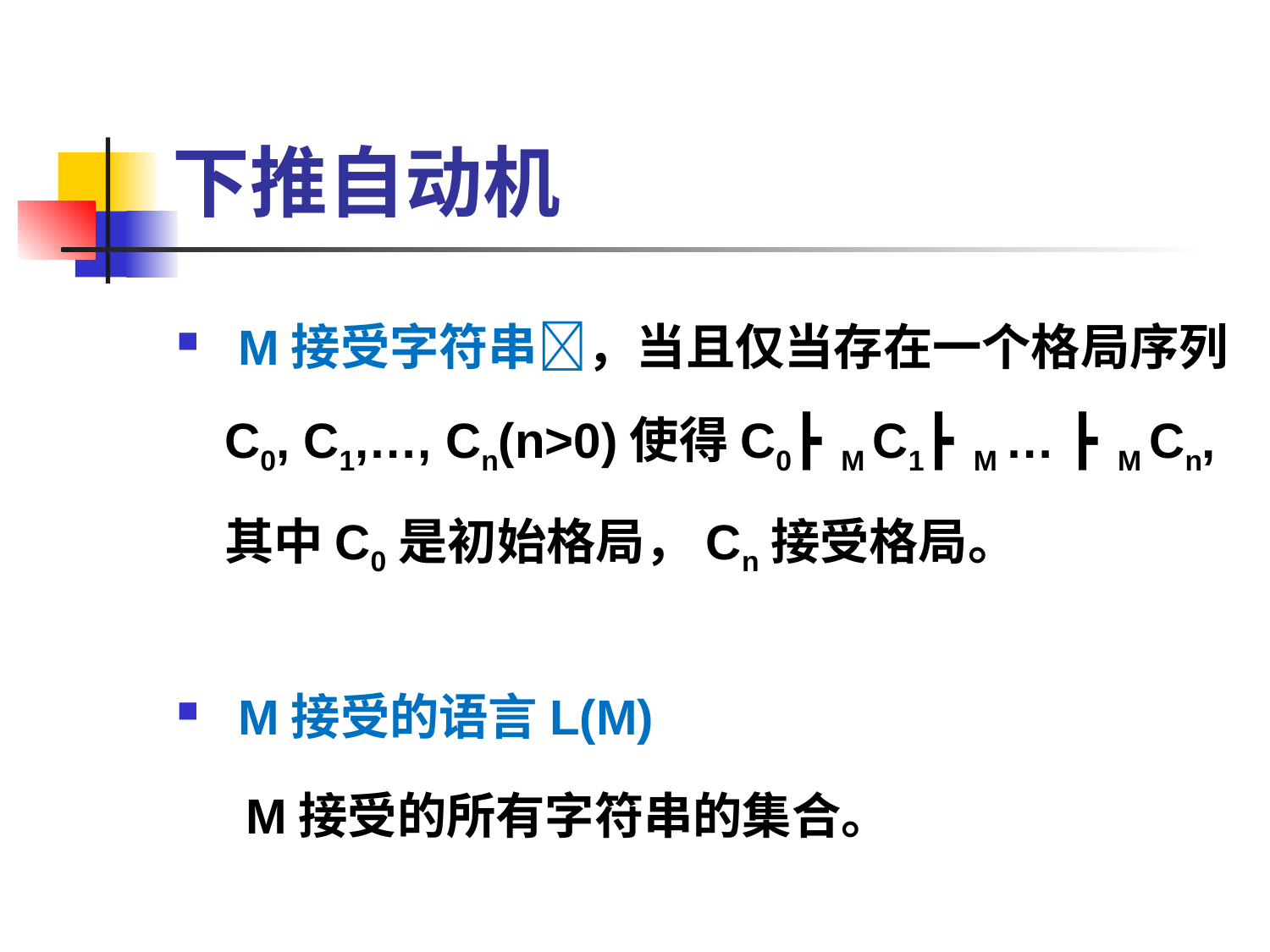

# 下推自动机
 M接受字符串ω，当且仅当存在一个格局序列C0, C1,…, Cn(n>0)使得C0┣M C1┣M … ┣M Cn,其中C0是初始格局，Cn接受格局。

 M接受的语言L(M)
     M接受的所有字符串的集合。